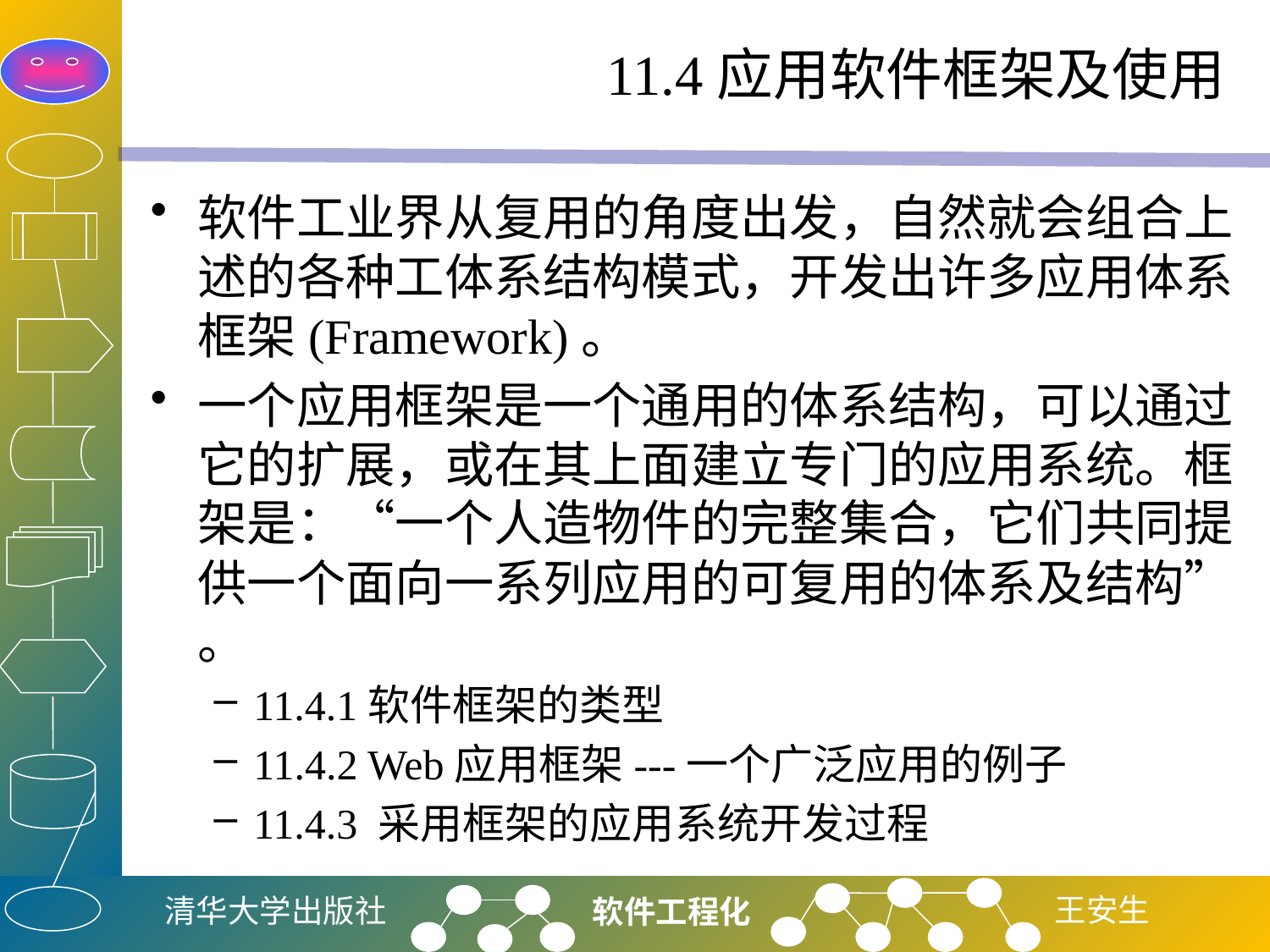

# 11.4应用软件框架及使用
软件工业界从复用的角度出发，自然就会组合上述的各种工体系结构模式，开发出许多应用体系框架(Framework)。
一个应用框架是一个通用的体系结构，可以通过它的扩展，或在其上面建立专门的应用系统。框架是：“一个人造物件的完整集合，它们共同提供一个面向一系列应用的可复用的体系及结构” 。
11.4.1软件框架的类型
11.4.2 Web应用框架---一个广泛应用的例子
11.4.3 采用框架的应用系统开发过程